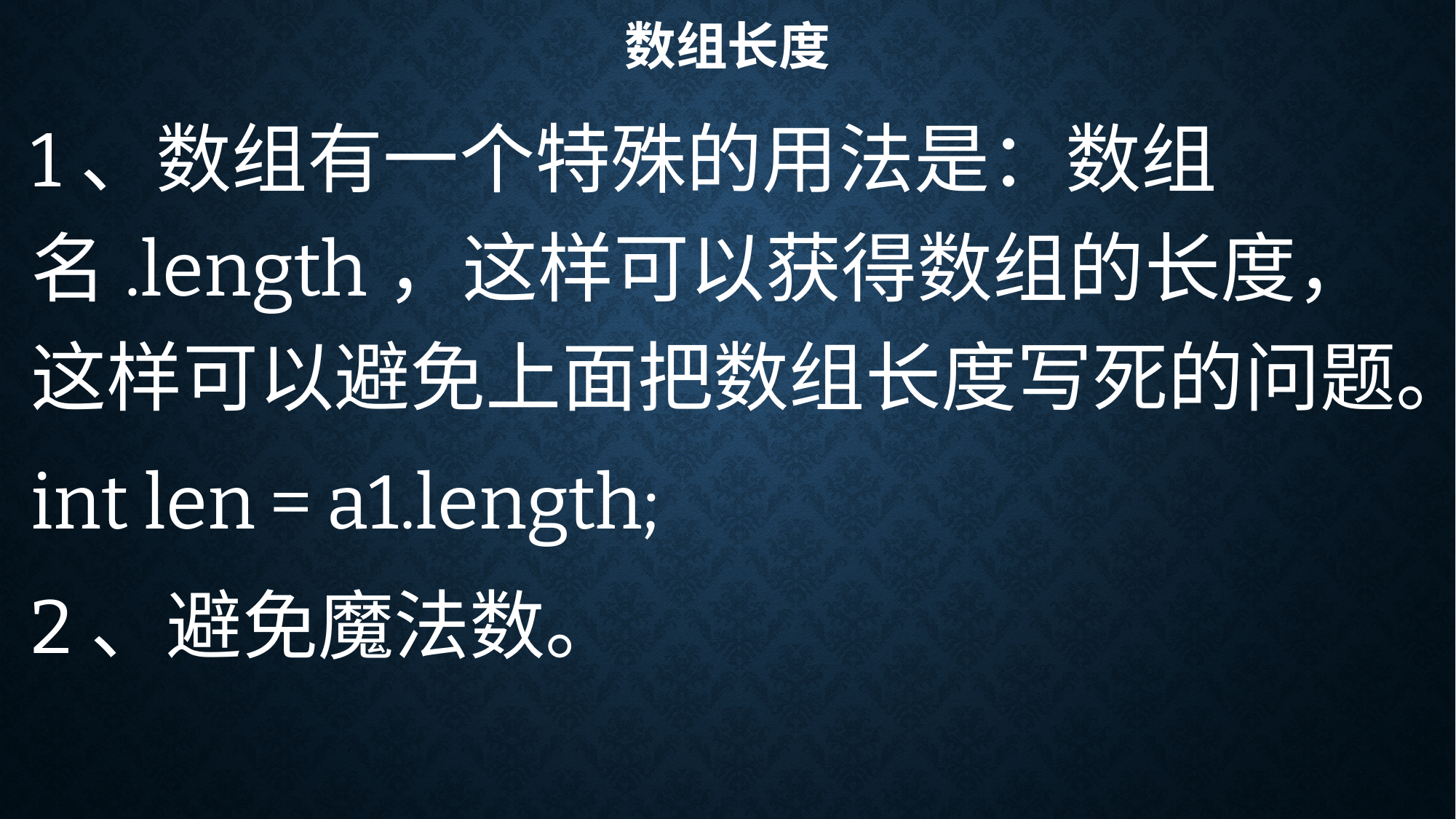

# 数组长度
1、数组有一个特殊的用法是：数组名.length，这样可以获得数组的长度，这样可以避免上面把数组长度写死的问题。
int len = a1.length;
2、避免魔法数。